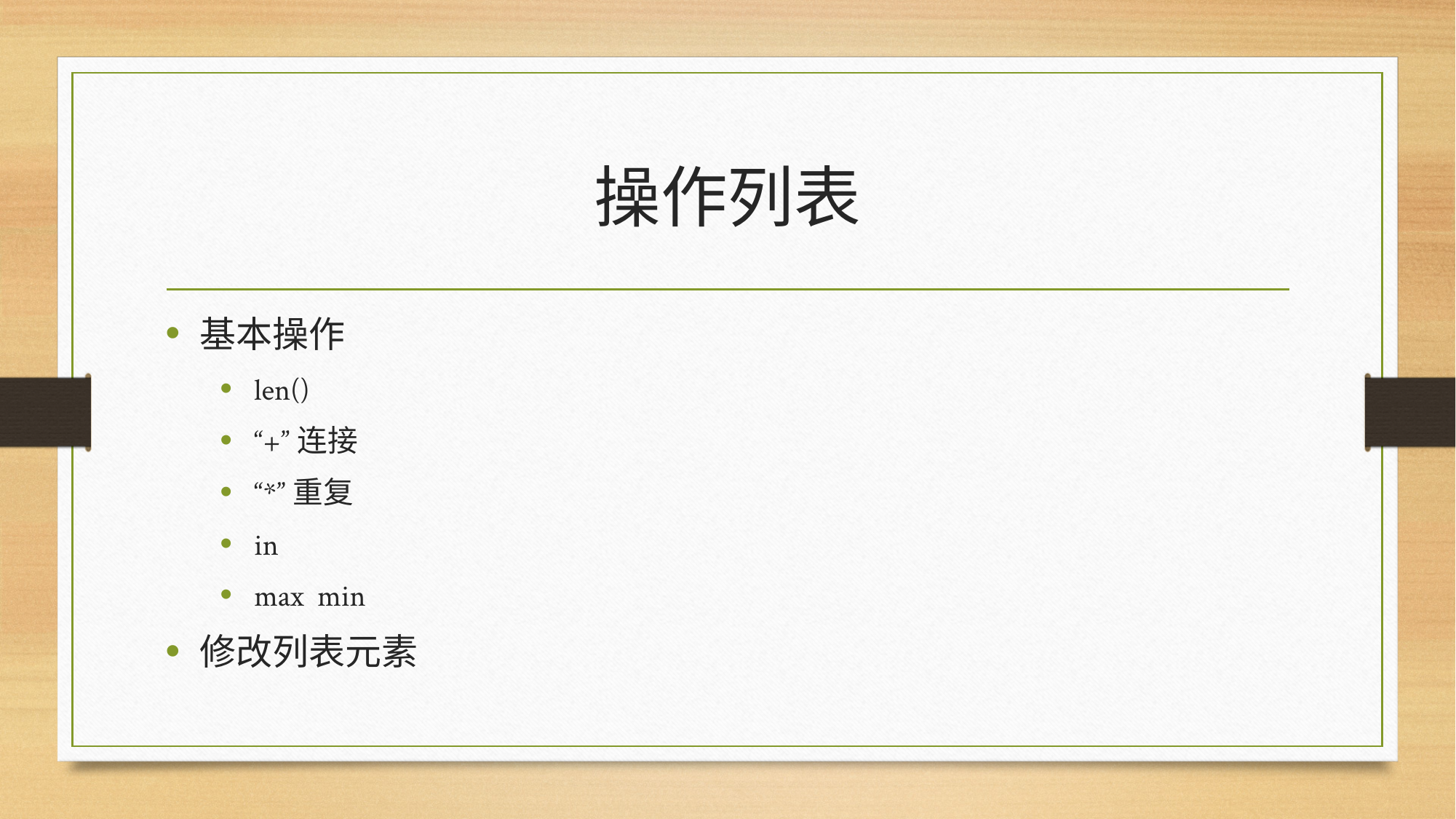

# 操作列表
基本操作
len()
“+”连接
“*”重复
in
max  min
修改列表元素